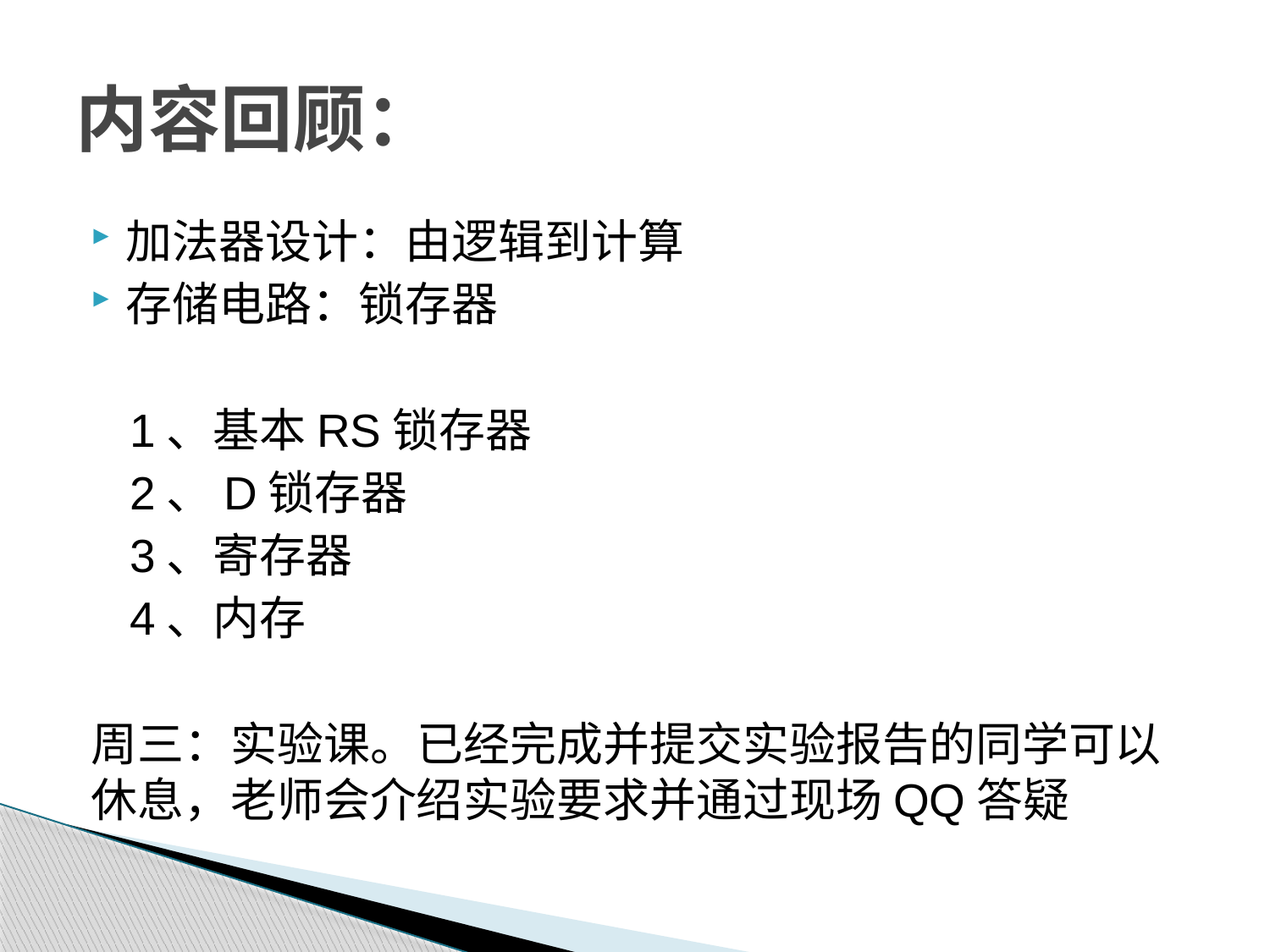

# 内容回顾：
加法器设计：由逻辑到计算
存储电路：锁存器

   1、基本RS锁存器
   2、D锁存器
   3、寄存器
   4、内存

周三：实验课。已经完成并提交实验报告的同学可以休息，老师会介绍实验要求并通过现场QQ答疑